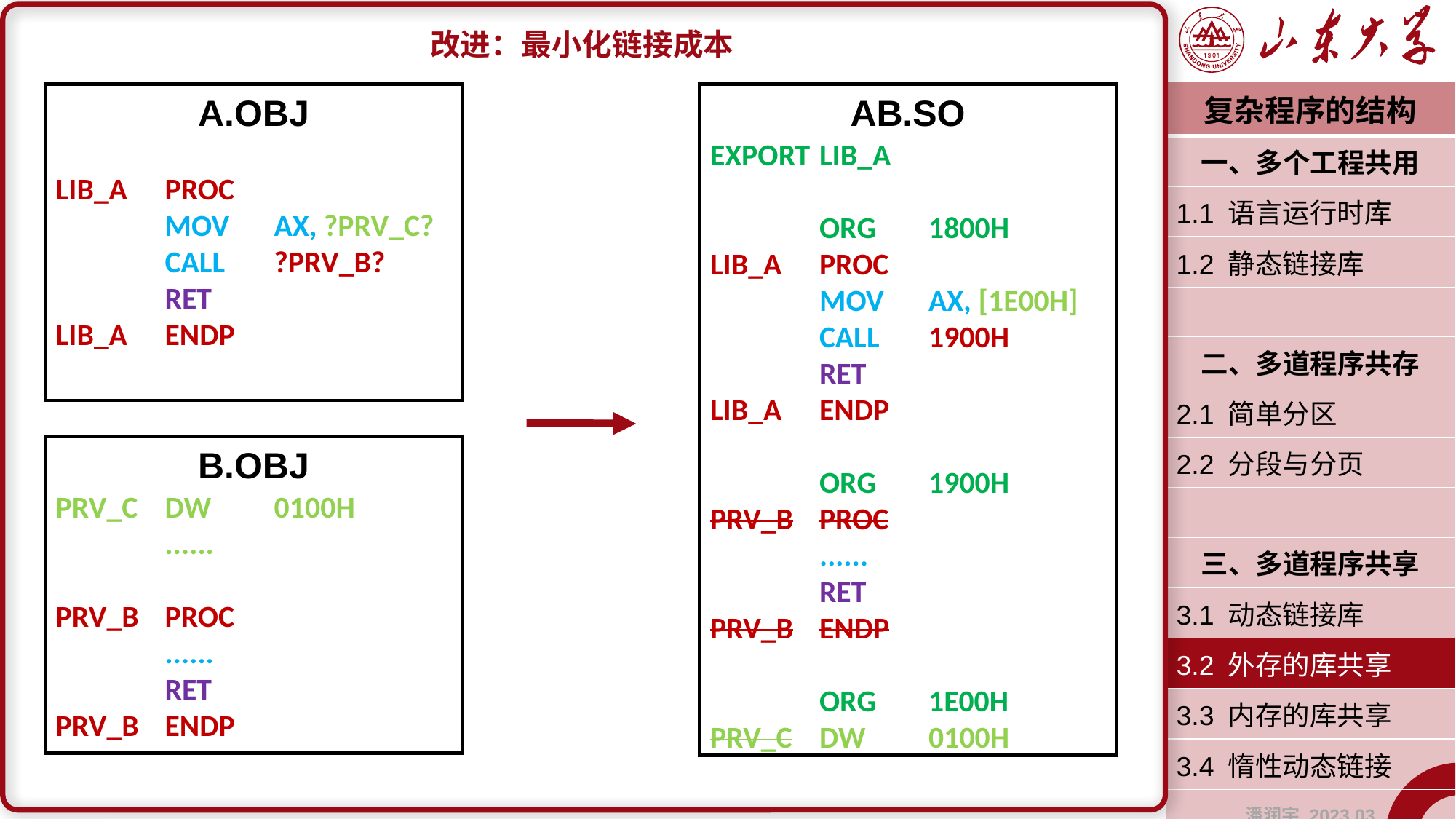

改进：最小化链接成本
| 复杂程序的结构 |
| --- |
| 一、多个工程共用 |
| 1.1 语言运行时库 |
| 1.2 静态链接库 |
|  |
| 二、多道程序共存 |
| 2.1 简单分区 |
| 2.2 分段与分页 |
|  |
| 三、多道程序共享 |
| 3.1 动态链接库 |
| 3.2 外存的库共享 |
| 3.3 内存的库共享 |
| 3.4 惰性动态链接 |
| 潘润宇 2023.03 |
A.OBJ
AB.SO

LIB_A	PROC
	MOV	AX, ?PRV_C?
	CALL	?PRV_B?	RET
LIB_A	ENDP
EXPORT	LIB_A

	ORG	1800H
LIB_A	PROC
	MOV	AX, [1E00H]
	CALL	1900H
	RET
LIB_A	ENDP

	ORG	1900H
PRV_B	PROC
	......
	RET
PRV_B	ENDP

	ORG	1E00H
PRV_C	DW	0100H
B.OBJ
PRV_C	DW	0100H
	......

PRV_B	PROC
	......
	RET
PRV_B	ENDP